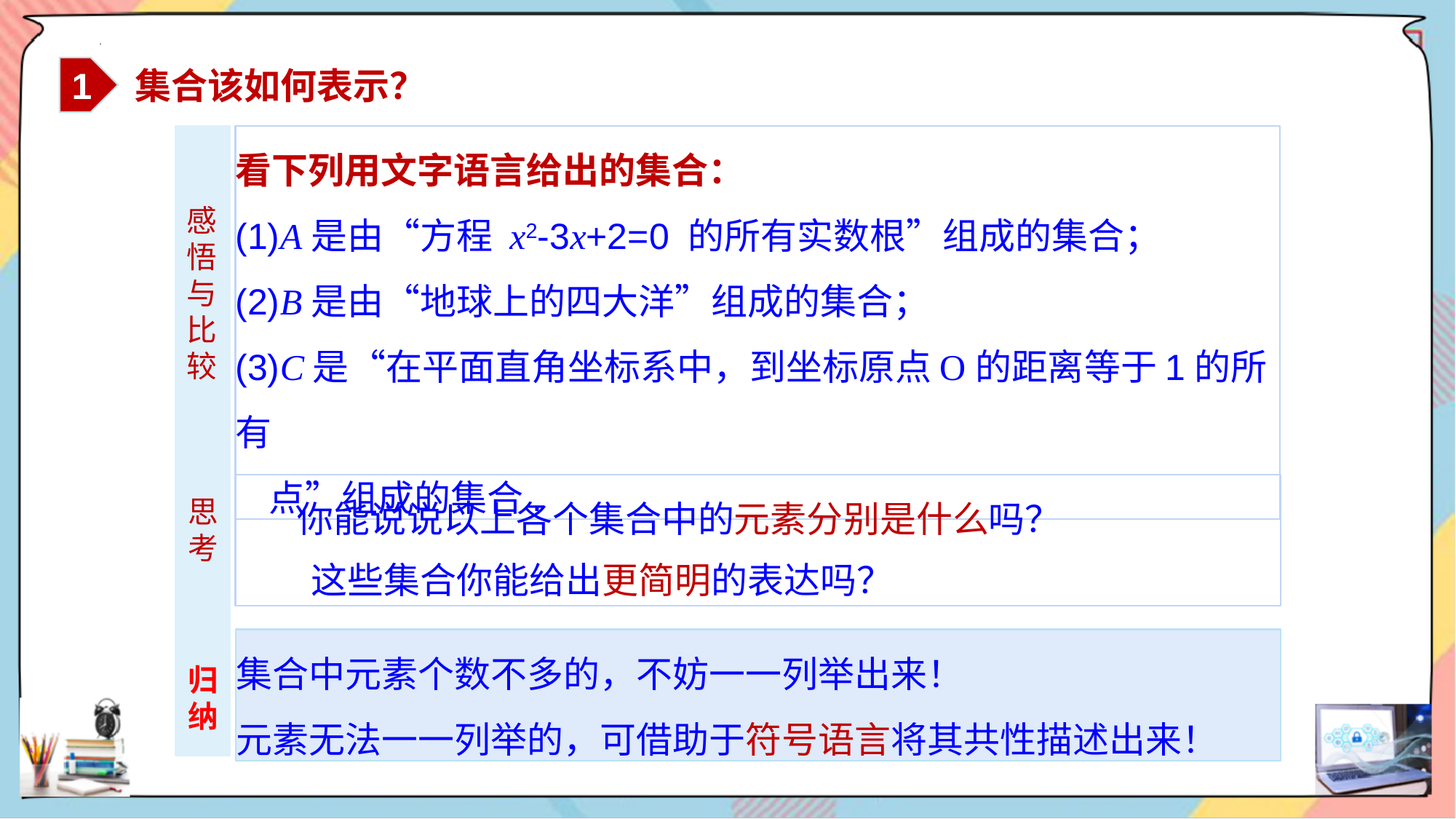

1
 集合该如何表示？

看下列用文字语言给出的集合：
(1)A是由“方程 x2-3x+2=0 的所有实数根”组成的集合；
(2)B是由“地球上的四大洋”组成的集合；
(3)C是“在平面直角坐标系中，到坐标原点O的距离等于1的所有
   点”组成的集合.
感悟与比较
         你能说说以上各个集合中的元素分别是什么吗？

思考
这些集合你能给出更简明的表达吗？
集合中元素个数不多的，不妨一一列举出来！
元素无法一一列举的，可借助于符号语言将其共性描述出来！
归纳